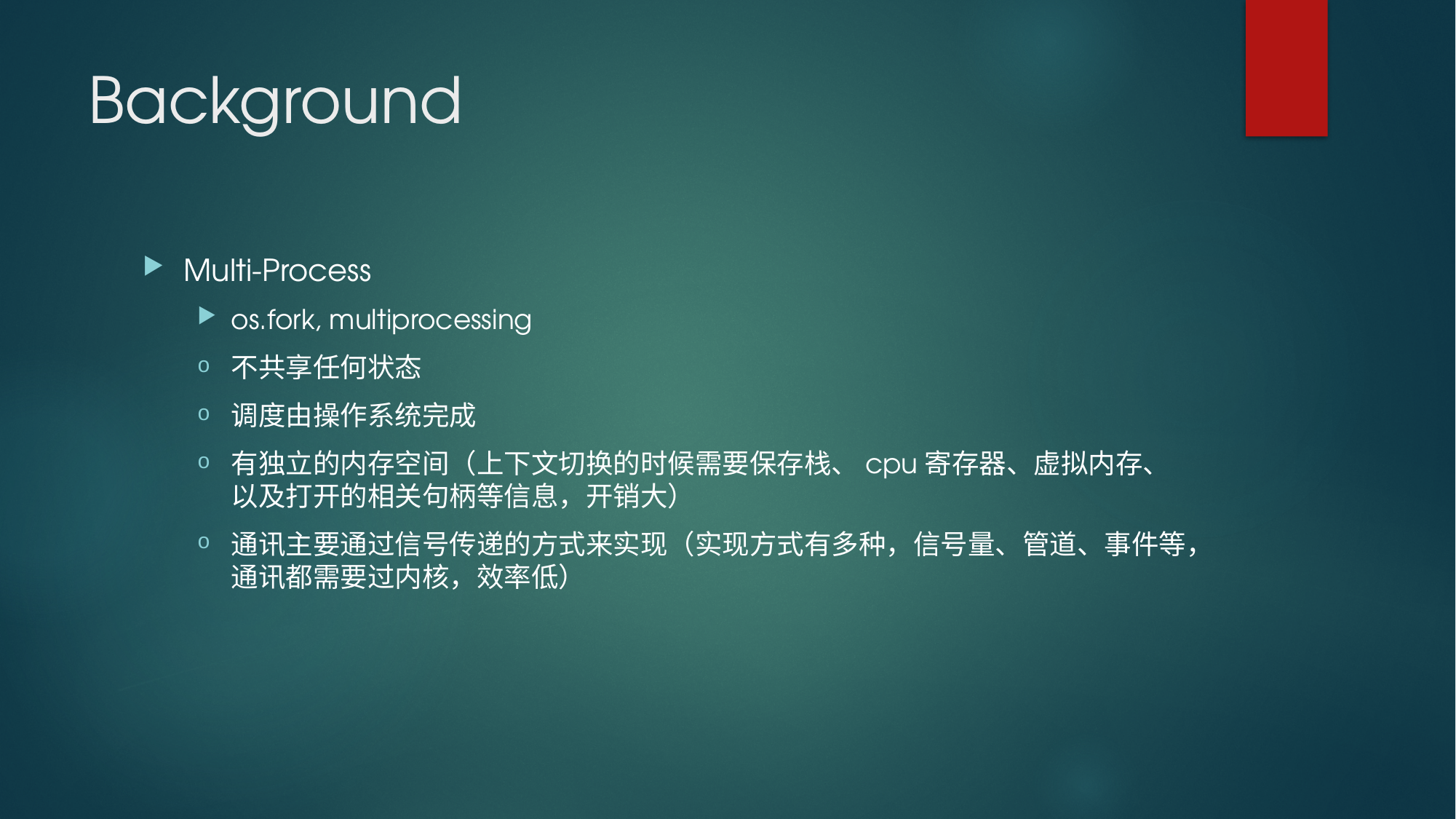

# Background
Multi-Process
os.fork, multiprocessing
不共享任何状态
调度由操作系统完成
有独立的内存空间（上下文切换的时候需要保存栈、cpu寄存器、虚拟内存、以及打开的相关句柄等信息，开销大）
通讯主要通过信号传递的方式来实现（实现方式有多种，信号量、管道、事件等，通讯都需要过内核，效率低）